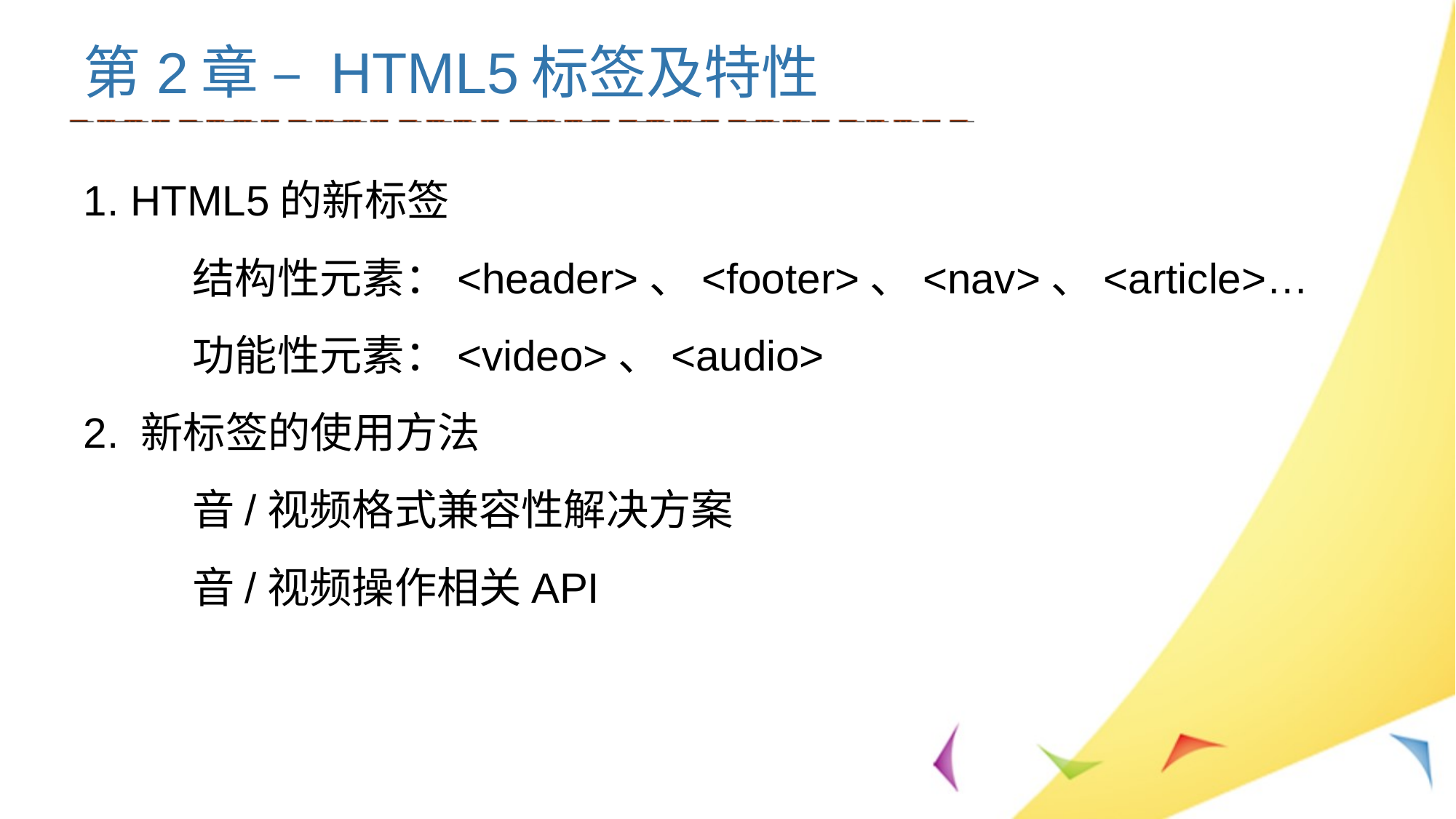

# 第2章 – HTML5标签及特性
1. HTML5的新标签
	结构性元素：<header>、<footer>、<nav>、<article>…
	功能性元素：<video>、<audio>
2. 新标签的使用方法
	音/视频格式兼容性解决方案
	音/视频操作相关API